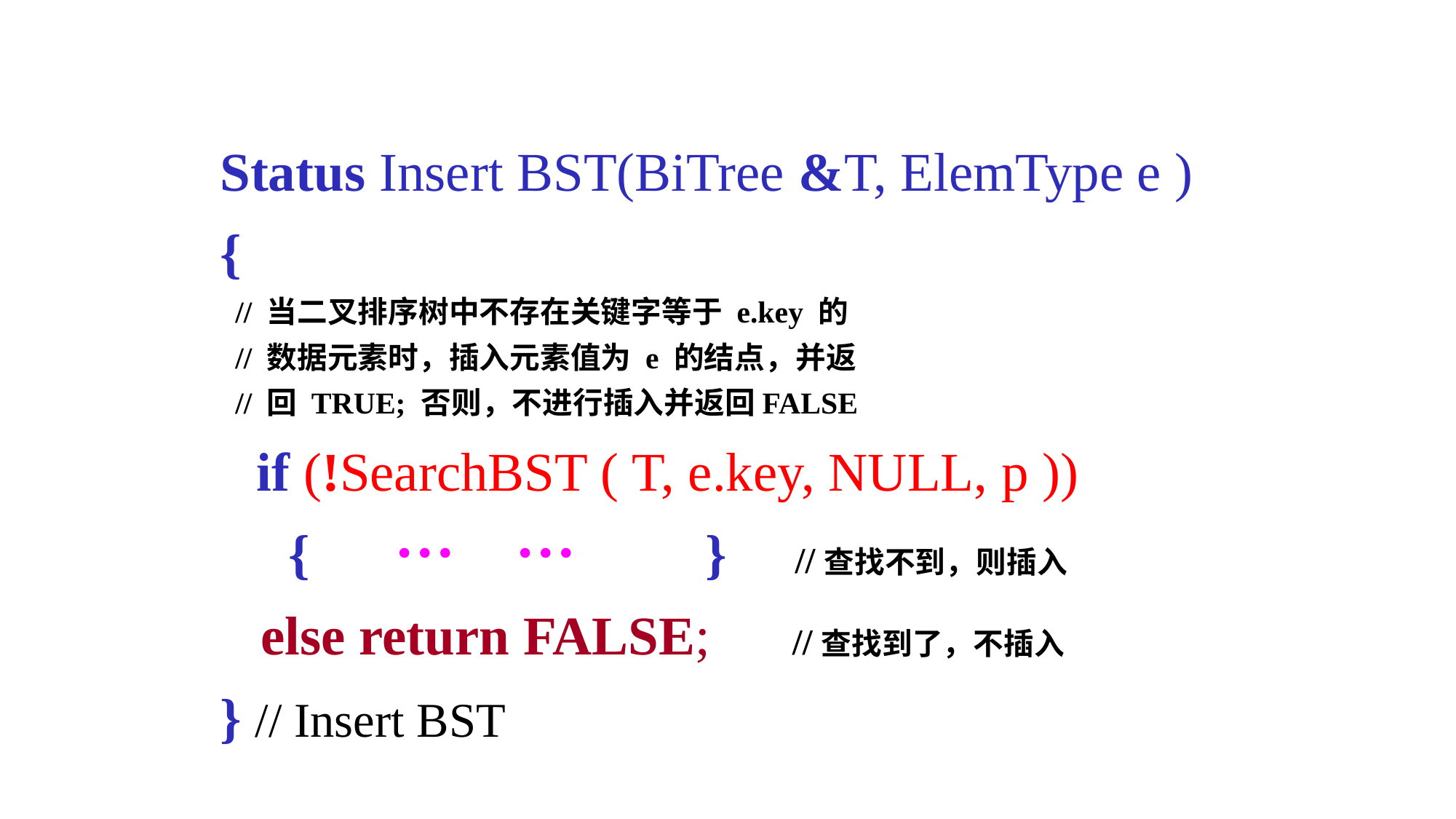

Status Insert BST(BiTree &T, ElemType e )
{
  // 当二叉排序树中不存在关键字等于 e.key 的
  // 数据元素时，插入元素值为 e 的结点，并返
  // 回 TRUE; 否则，不进行插入并返回FALSE
   if (!SearchBST ( T, e.key, NULL, p ))
     {                             }     //查找不到，则插入
   else return FALSE;      //查找到了，不插入
} // Insert BST
    …    …